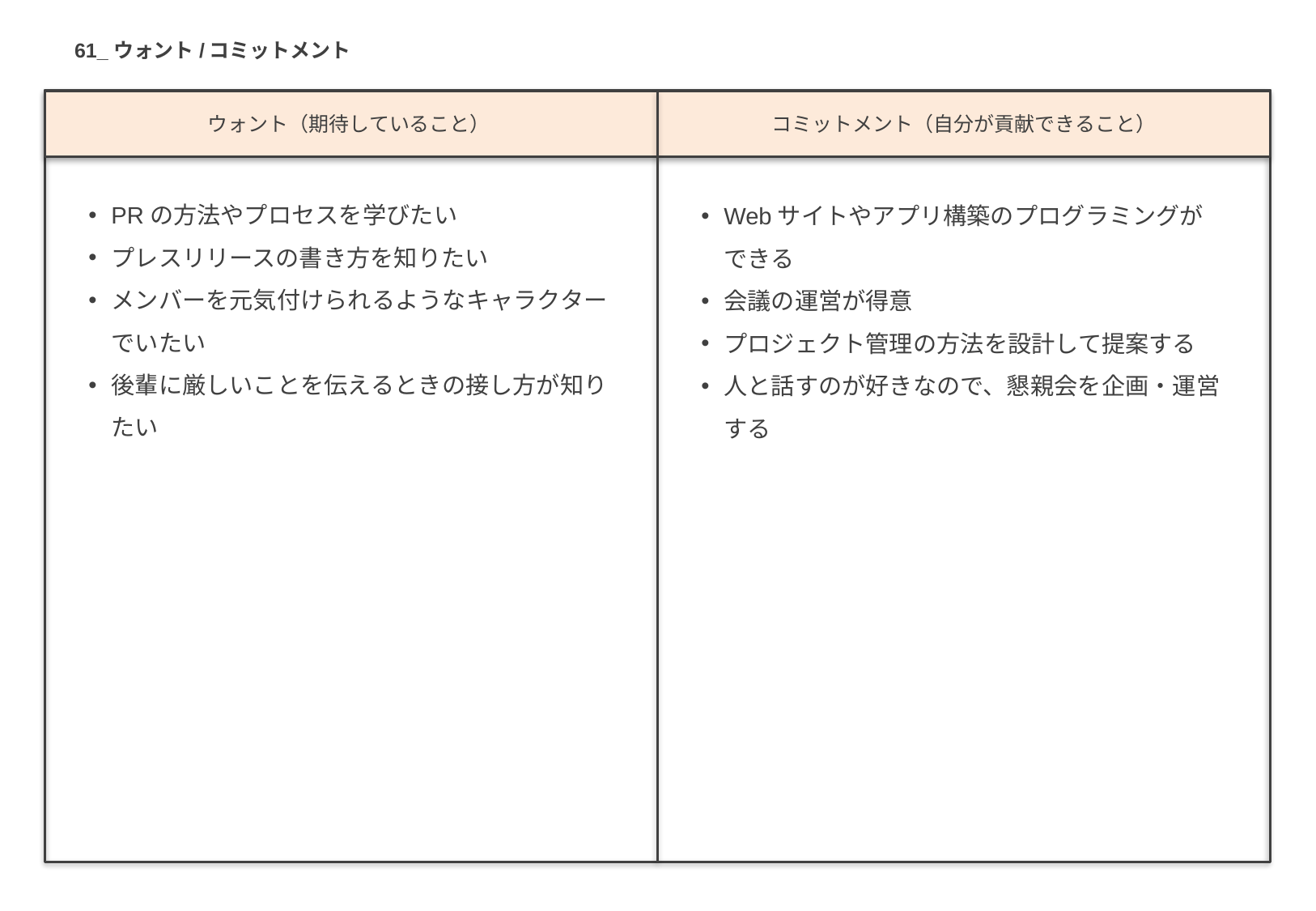

61_ウォント/コミットメント

ウォント（期待していること）
コミットメント（自分が貢献できること）
PRの方法やプロセスを学びたい
プレスリリースの書き方を知りたい
メンバーを元気付けられるようなキャラクターでいたい
後輩に厳しいことを伝えるときの接し方が知りたい
Webサイトやアプリ構築のプログラミングができる
会議の運営が得意
プロジェクト管理の方法を設計して提案する
人と話すのが好きなので、懇親会を企画・運営する